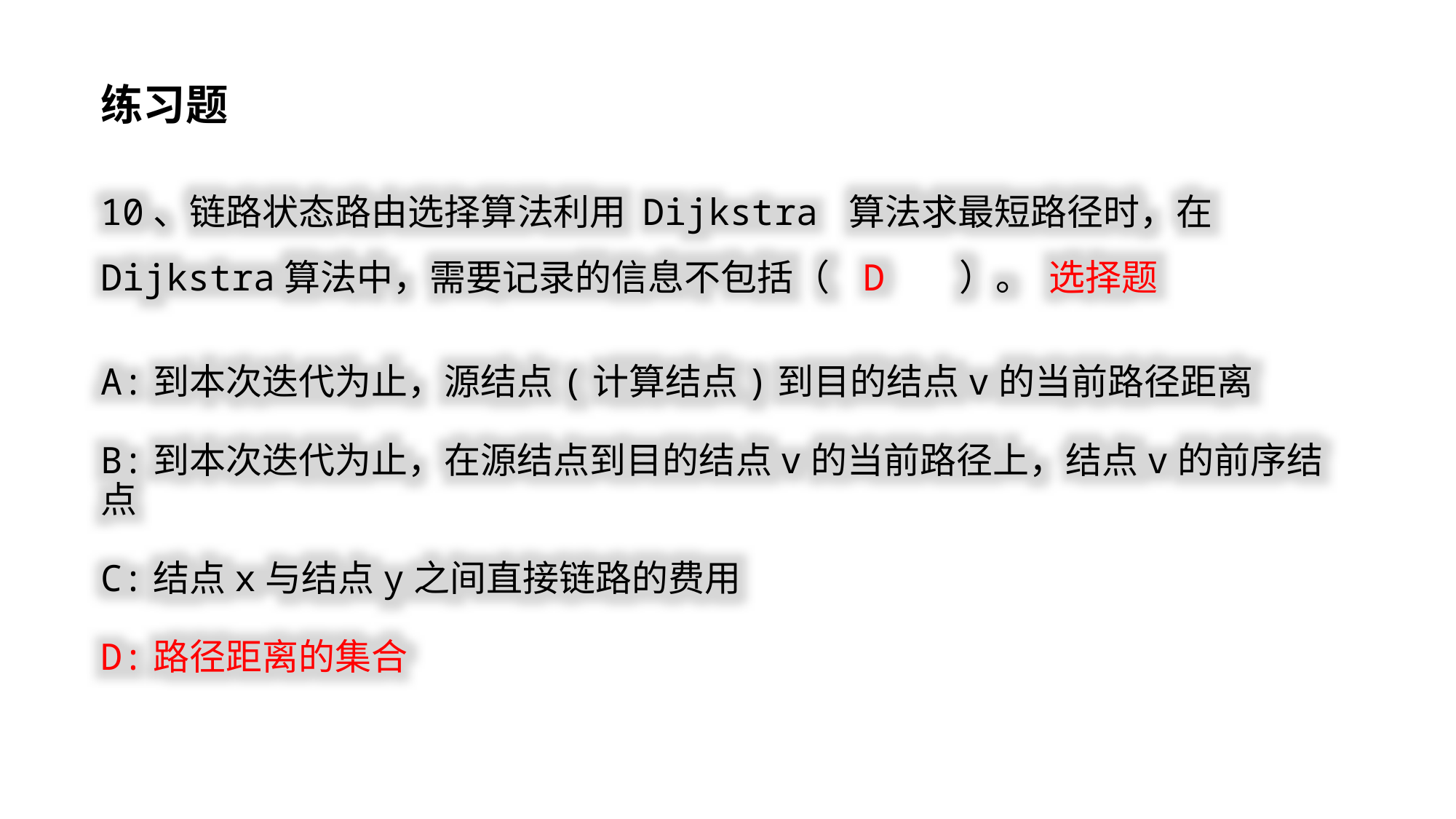

练习题
10、链路状态路由选择算法利用 Dijkstra 算法求最短路径时，在Dijkstra算法中，需要记录的信息不包括（   D   ）。  选择题

A:到本次迭代为止，源结点(计算结点)到目的结点v的当前路径距离

B:到本次迭代为止，在源结点到目的结点v的当前路径上，结点v的前序结点

C:结点x与结点y之间直接链路的费用

D:路径距离的集合